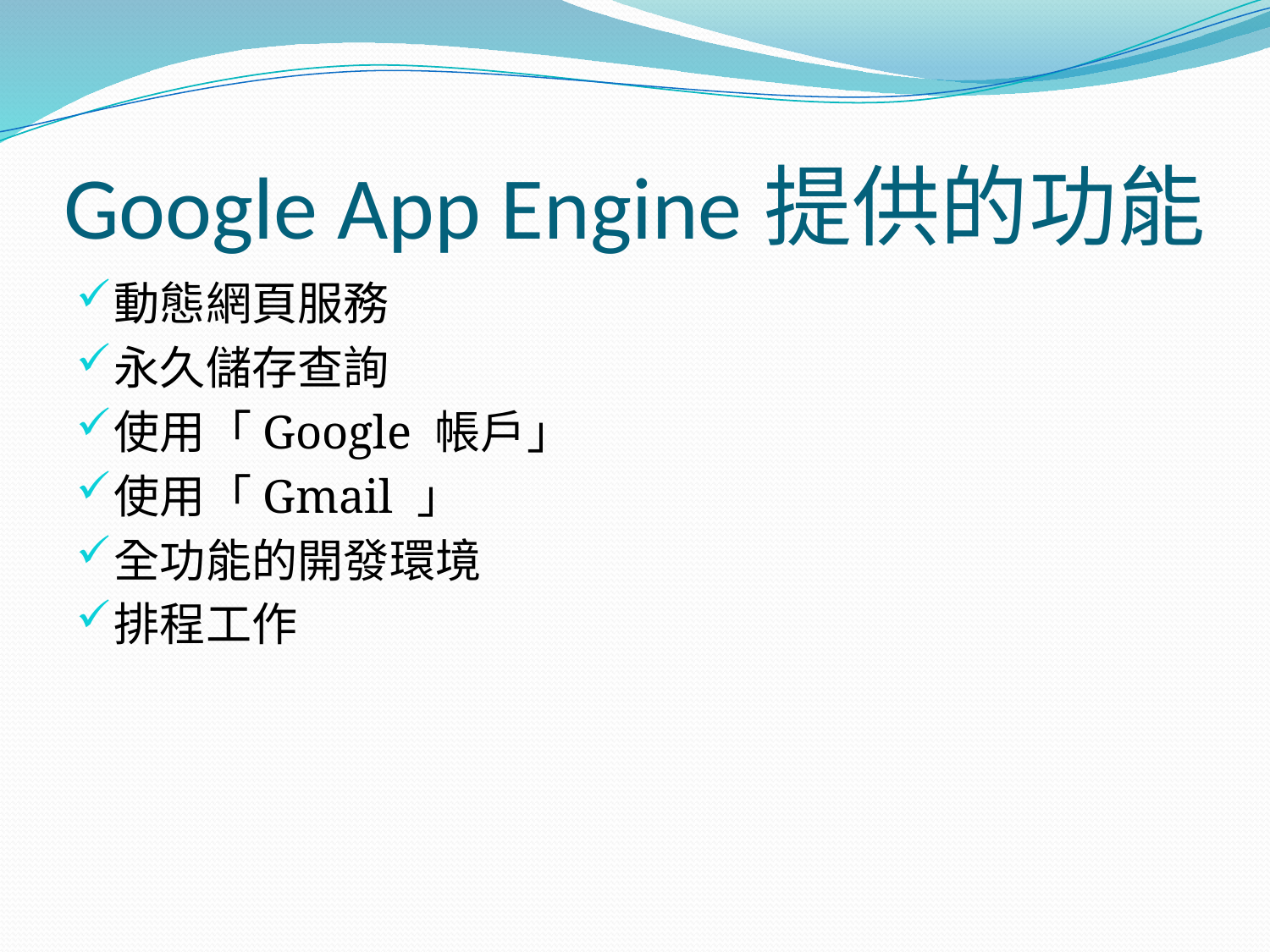

# Google App Engine提供的功能
動態網頁服務
永久儲存查詢
使用「Google 帳戶」
使用「Gmail 」
全功能的開發環境
排程工作